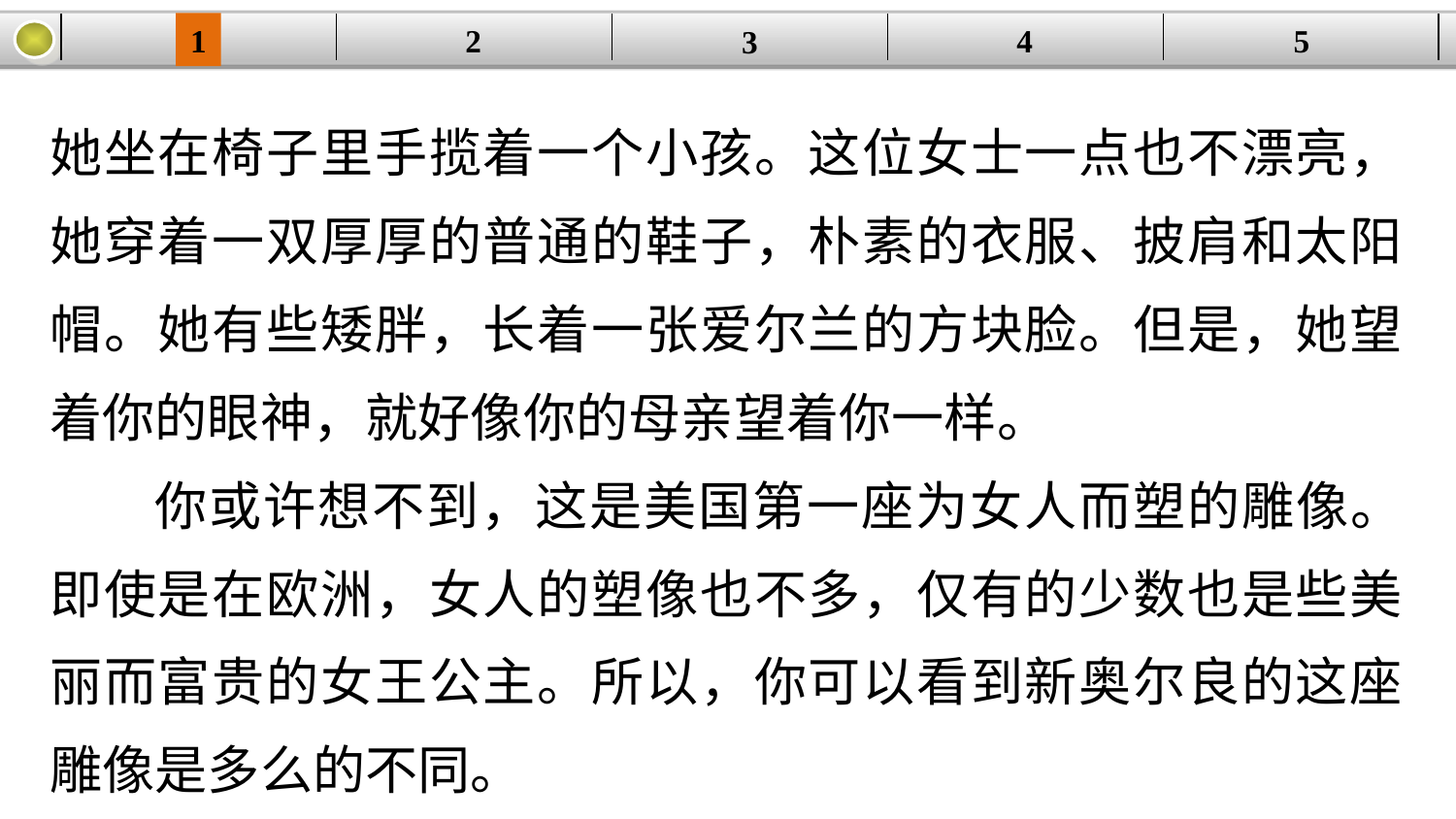

1
2
4
5
|  |  |  |  |  |
| --- | --- | --- | --- | --- |
3

她坐在椅子里手揽着一个小孩。这位女士一点也不漂亮，她穿着一双厚厚的普通的鞋子，朴素的衣服、披肩和太阳帽。她有些矮胖，长着一张爱尔兰的方块脸。但是，她望着你的眼神，就好像你的母亲望着你一样。
你或许想不到，这是美国第一座为女人而塑的雕像。即使是在欧洲，女人的塑像也不多，仅有的少数也是些美丽而富贵的女王公主。所以，你可以看到新奥尔良的这座雕像是多么的不同。